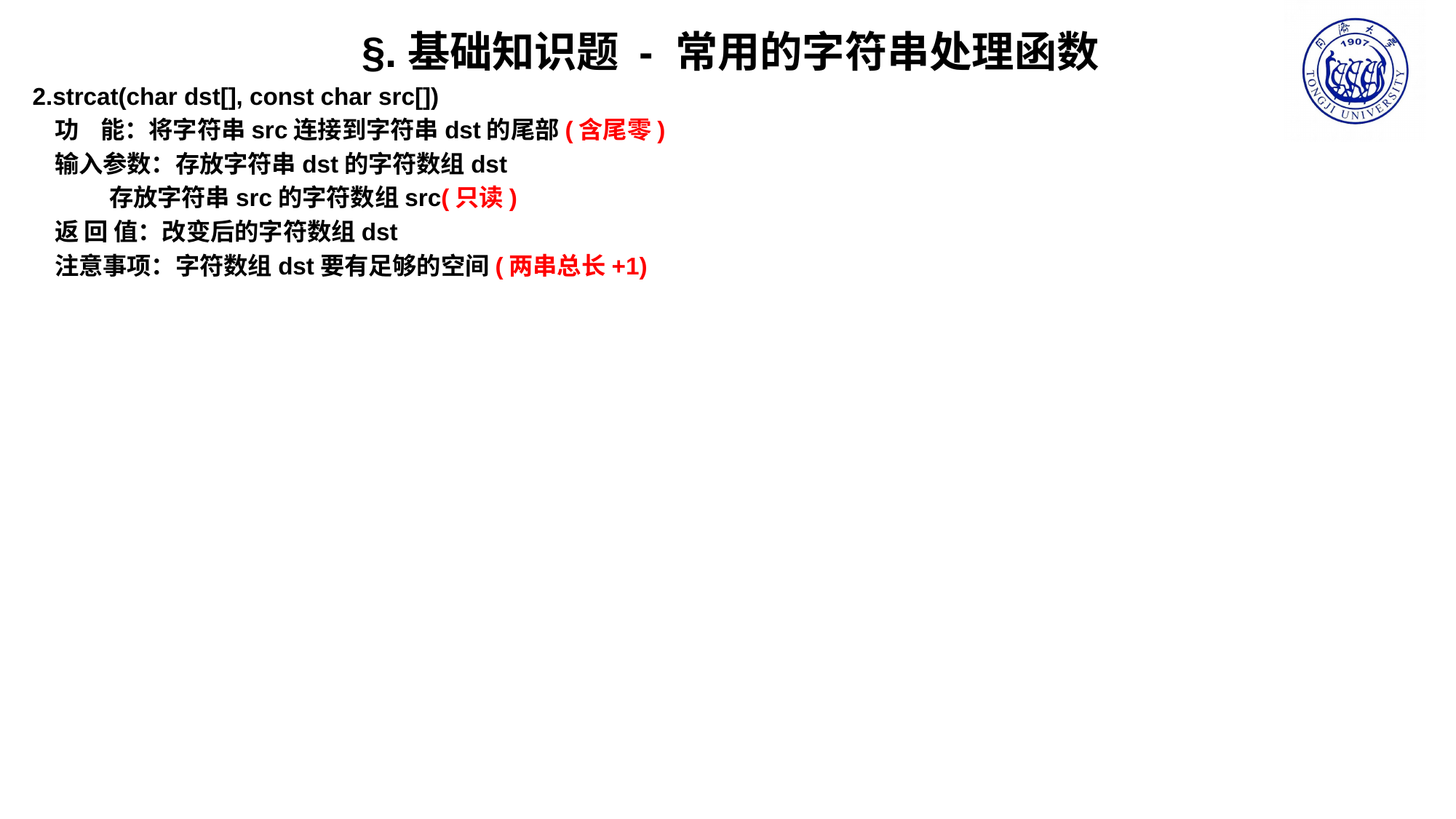

§.基础知识题 - 常用的字符串处理函数
2.strcat(char dst[], const char src[])
   功    能：将字符串src连接到字符串dst的尾部(含尾零)
   输入参数：存放字符串dst的字符数组dst
             存放字符串src的字符数组src(只读)
   返 回 值：改变后的字符数组dst
   注意事项：字符数组dst要有足够的空间(两串总长+1)